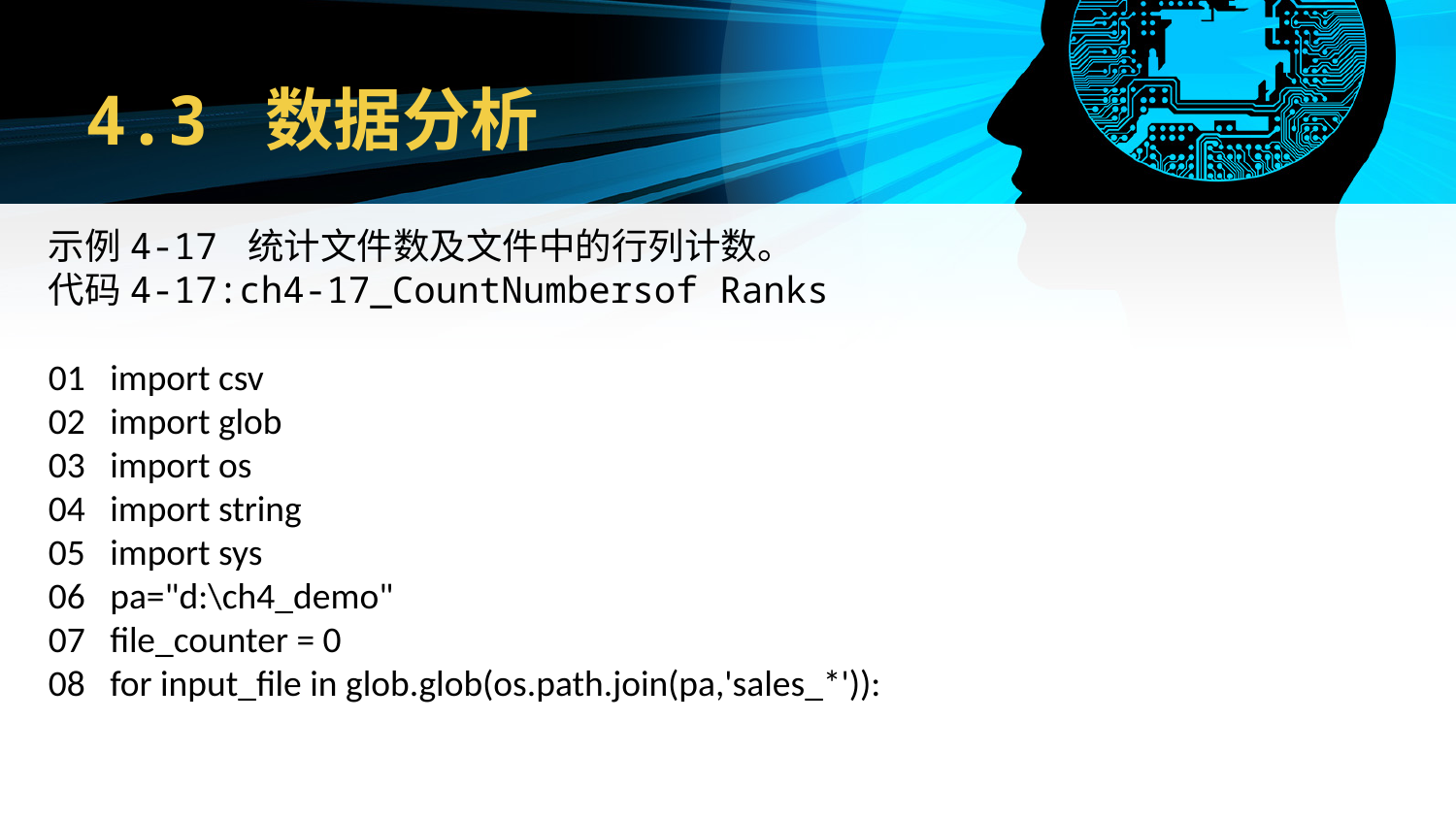

# 4.3 数据分析
示例4-17 统计文件数及文件中的行列计数。
代码4-17:ch4-17_CountNumbersof Ranks

01   import csv
02   import glob
03   import os
04   import string
05   import sys
06   pa="d:\ch4_demo"
07   file_counter = 0
08   for input_file in glob.glob(os.path.join(pa,'sales_*')):